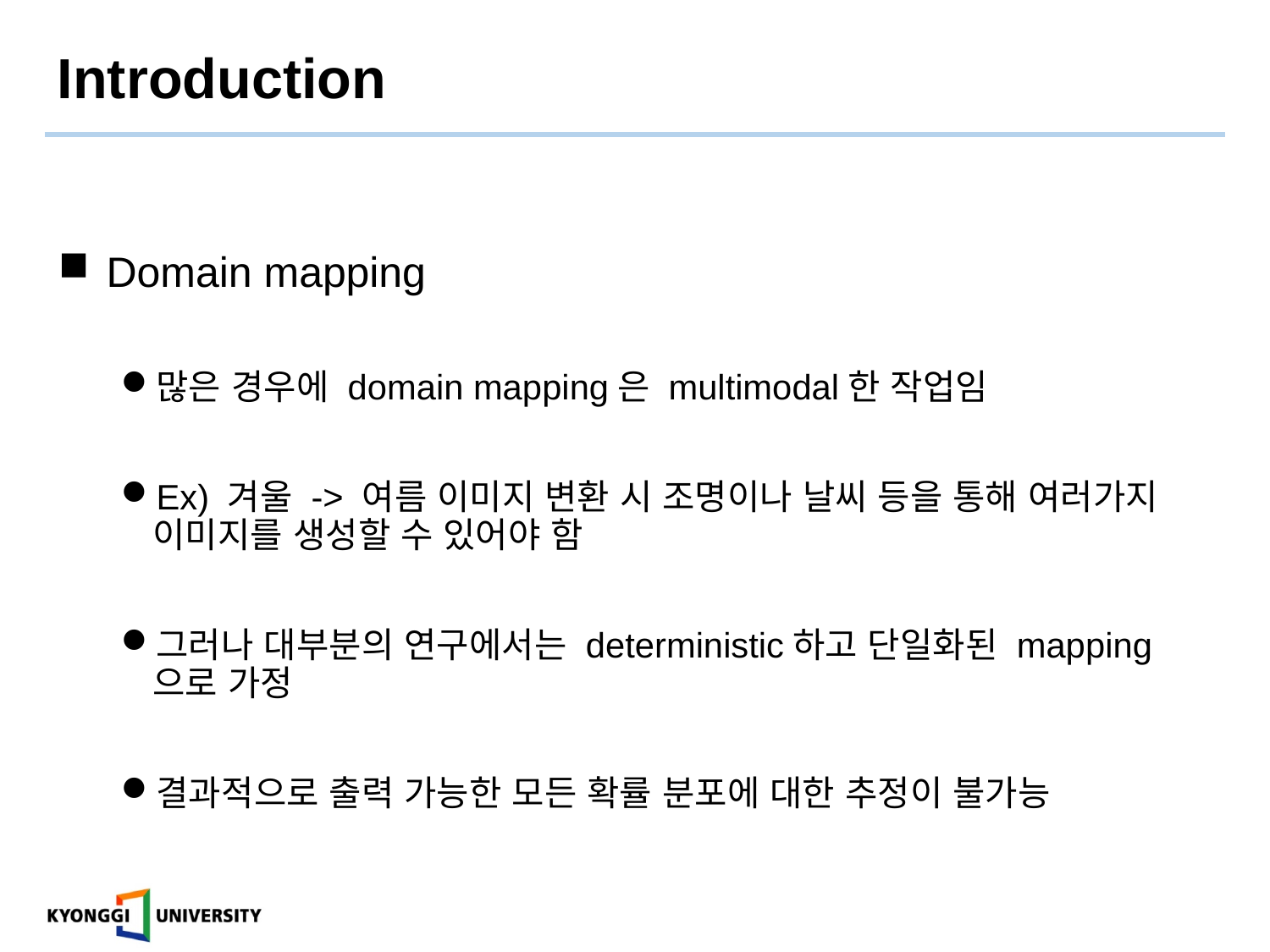

# Introduction

 Domain mapping

많은 경우에 domain mapping은 multimodal한 작업임

Ex) 겨울 -> 여름 이미지 변환 시 조명이나 날씨 등을 통해 여러가지 이미지를 생성할 수 있어야 함

그러나 대부분의 연구에서는 deterministic하고 단일화된 mapping으로 가정

결과적으로 출력 가능한 모든 확률 분포에 대한 추정이 불가능